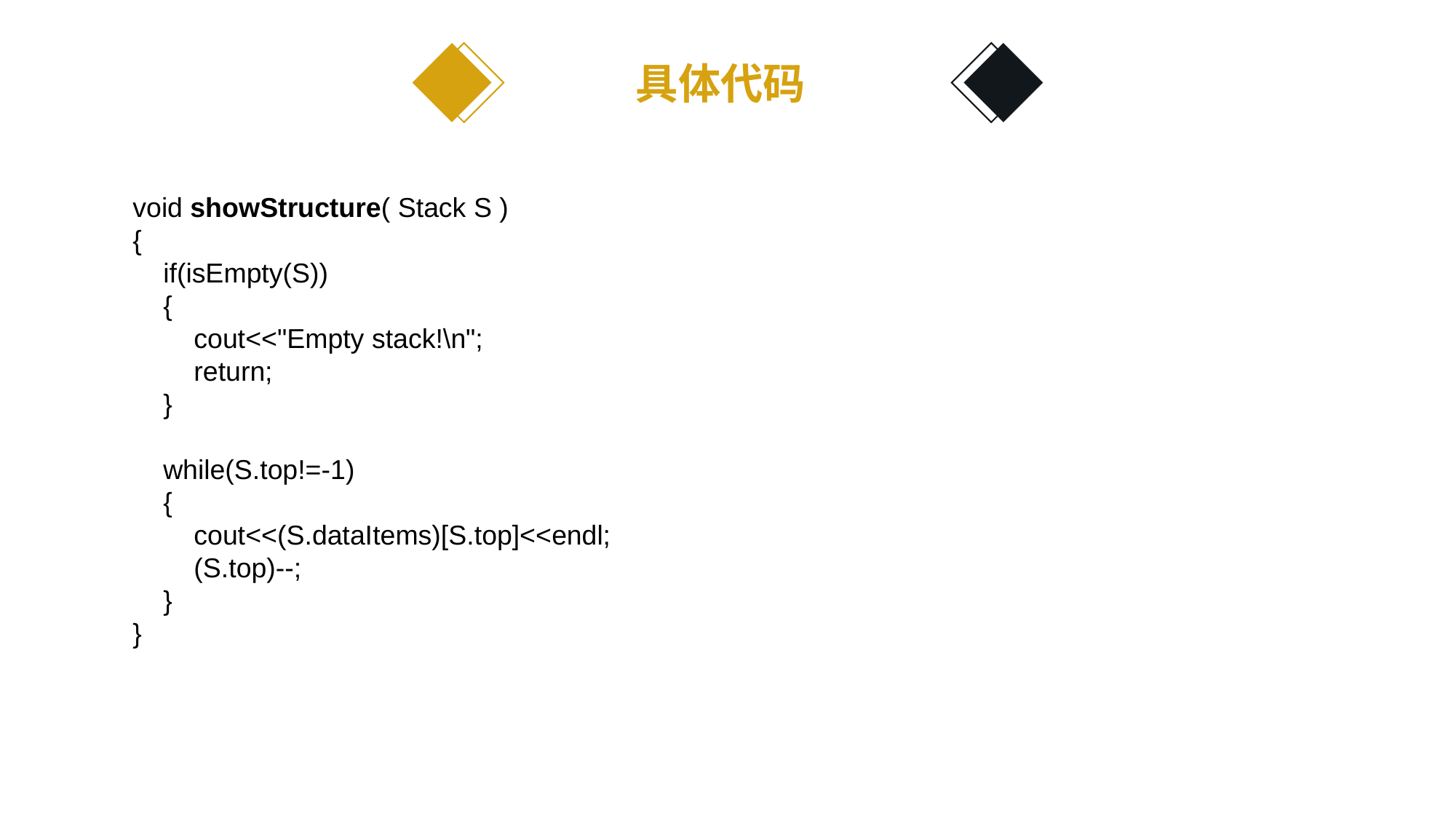

具体代码
void showStructure( Stack S )
{
    if(isEmpty(S))
    {
        cout<<"Empty stack!\n";
        return;
    }

    while(S.top!=-1)
    {
        cout<<(S.dataItems)[S.top]<<endl;
        (S.top)--;
    }
}